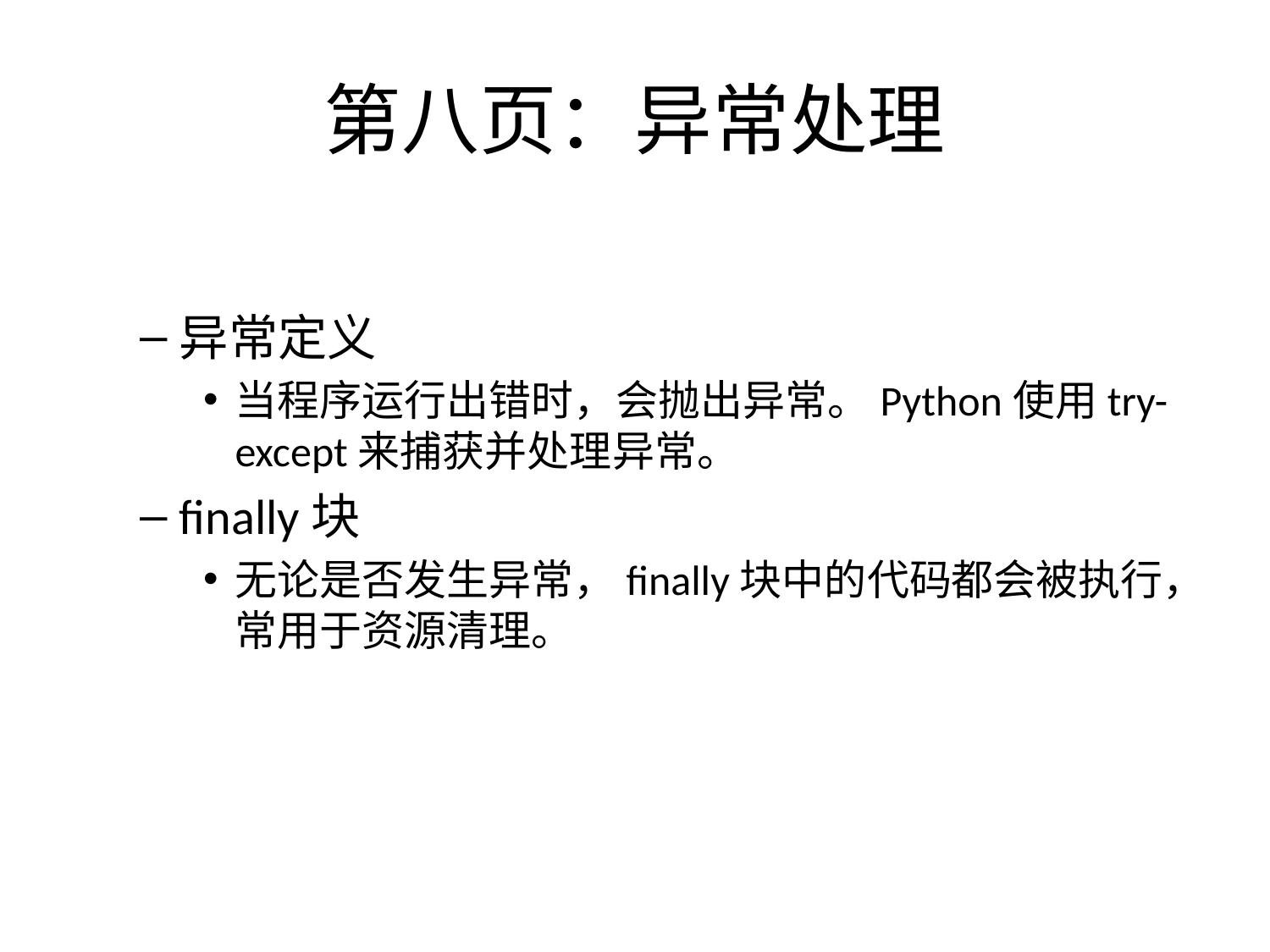

# 第八页：异常处理

异常定义
当程序运行出错时，会抛出异常。Python使用try-except来捕获并处理异常。
finally块
无论是否发生异常，finally块中的代码都会被执行，常用于资源清理。